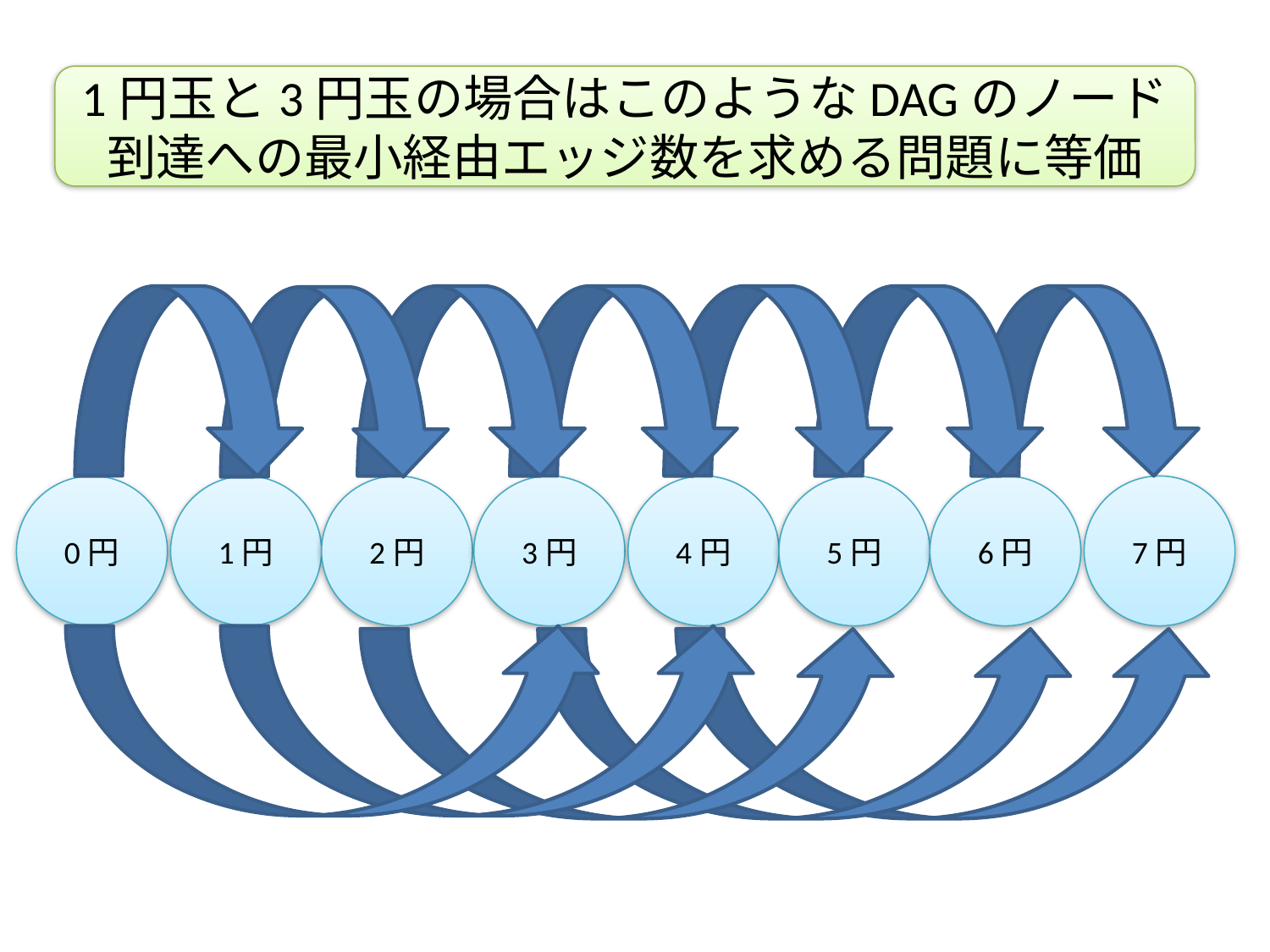

1円玉と3円玉の場合はこのようなDAGのノード到達への最小経由エッジ数を求める問題に等価

0円
1円
2円
3円
4円
5円
6円
7円